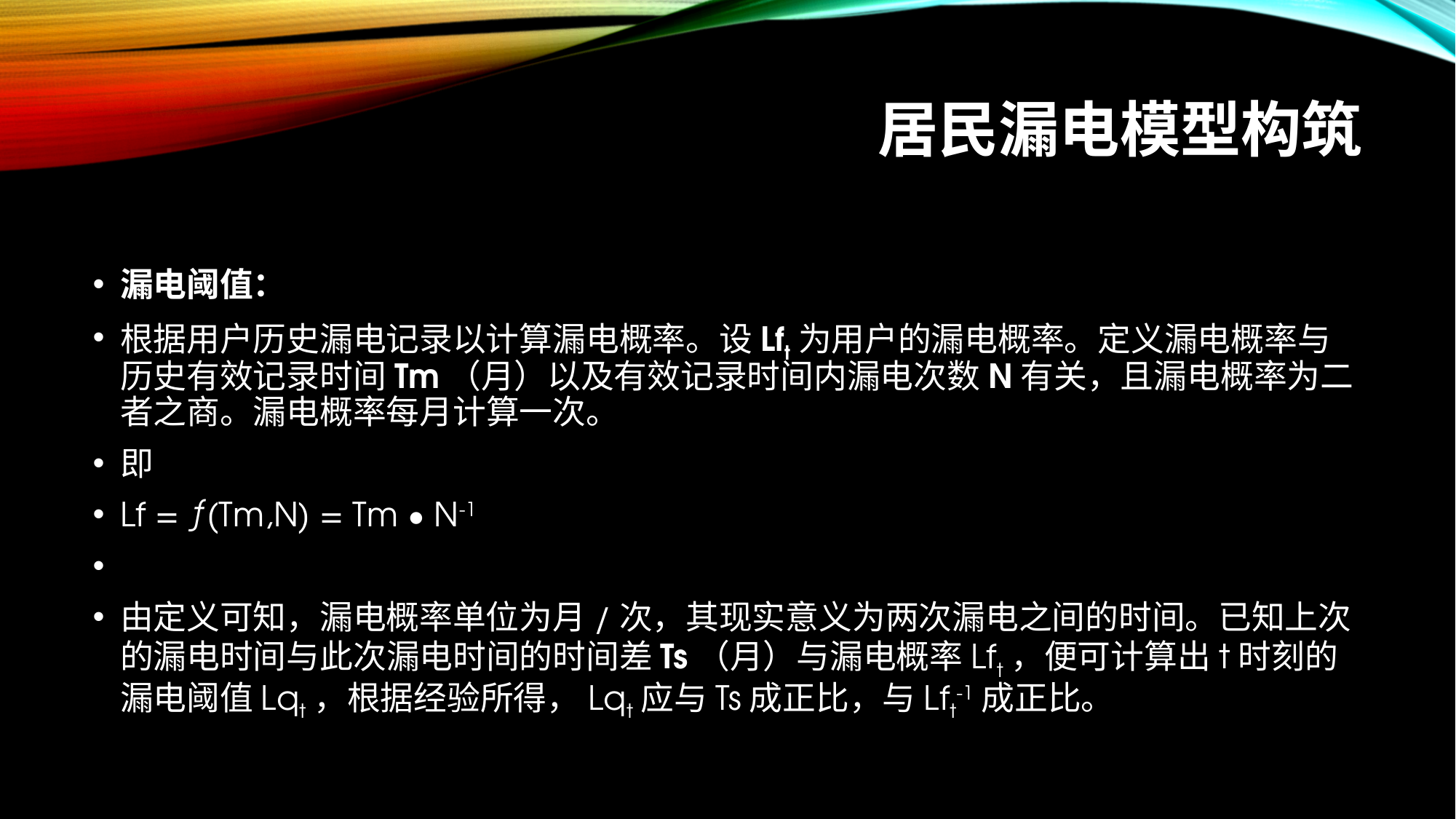

# 居民漏电模型构筑
漏电阈值：
根据用户历史漏电记录以计算漏电概率。设Lft为用户的漏电概率。定义漏电概率与历史有效记录时间Tm（月）以及有效记录时间内漏电次数N有关，且漏电概率为二者之商。漏电概率每月计算一次。
即
Lf = ƒ(Tm,N) = Tm • N-1

由定义可知，漏电概率单位为月/次，其现实意义为两次漏电之间的时间。已知上次的漏电时间与此次漏电时间的时间差Ts（月）与漏电概率Lft，便可计算出t时刻的漏电阈值Lqt，根据经验所得，Lqt应与Ts成正比，与Lft-1成正比。